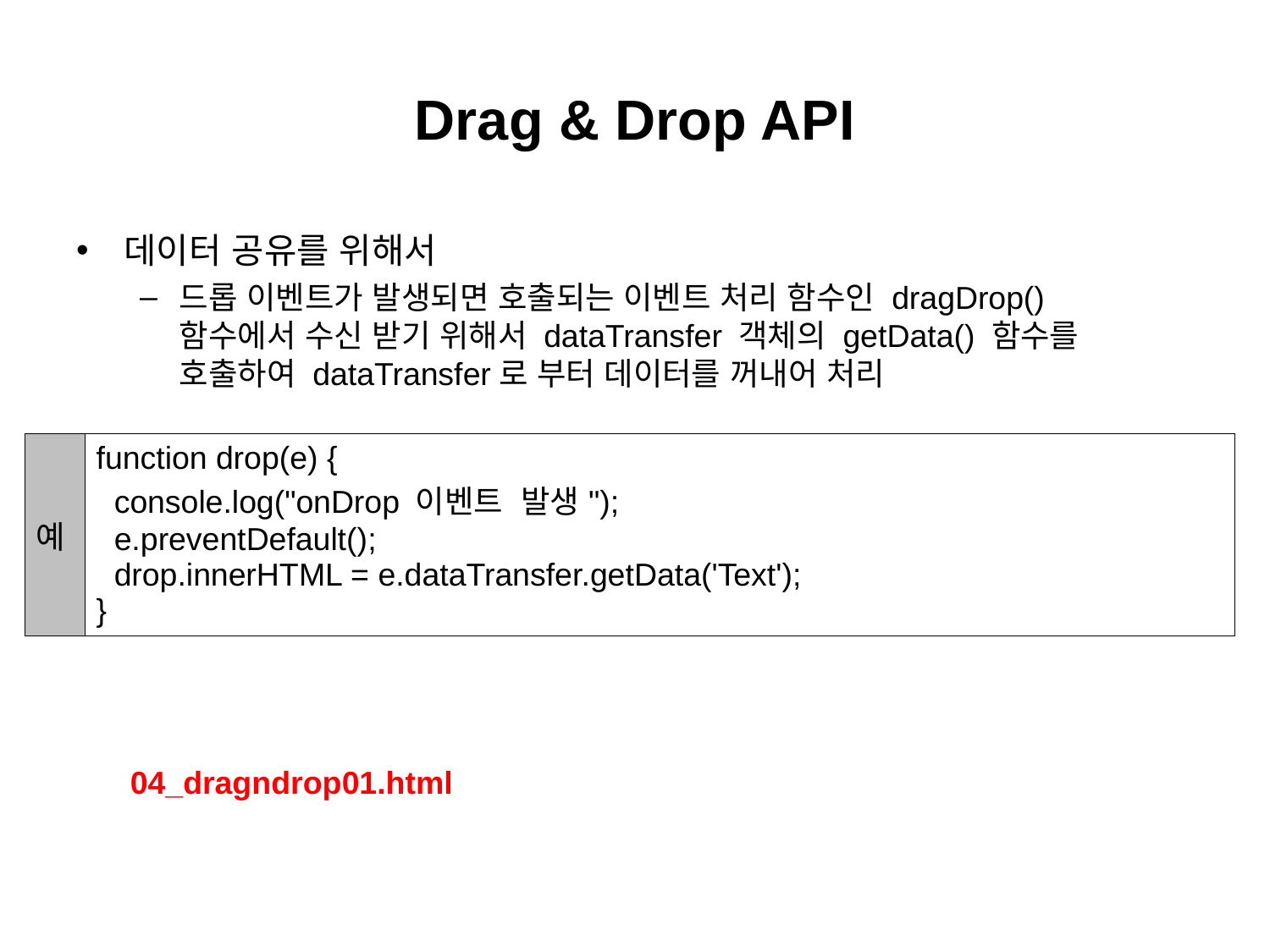

# Drag & Drop API
데이터 공유를 위해서
드롭 이벤트가 발생되면 호출되는 이벤트 처리 함수인 dragDrop() 함수에서 수신 받기 위해서 dataTransfer 객체의 getData() 함수를 호출하여 dataTransfer로 부터 데이터를 꺼내어 처리

| 예 | function drop(e) { console.log("onDrop 이벤트 발생"); e.preventDefault(); drop.innerHTML = e.dataTransfer.getData('Text'); } |
| --- | --- |
04_dragndrop01.html